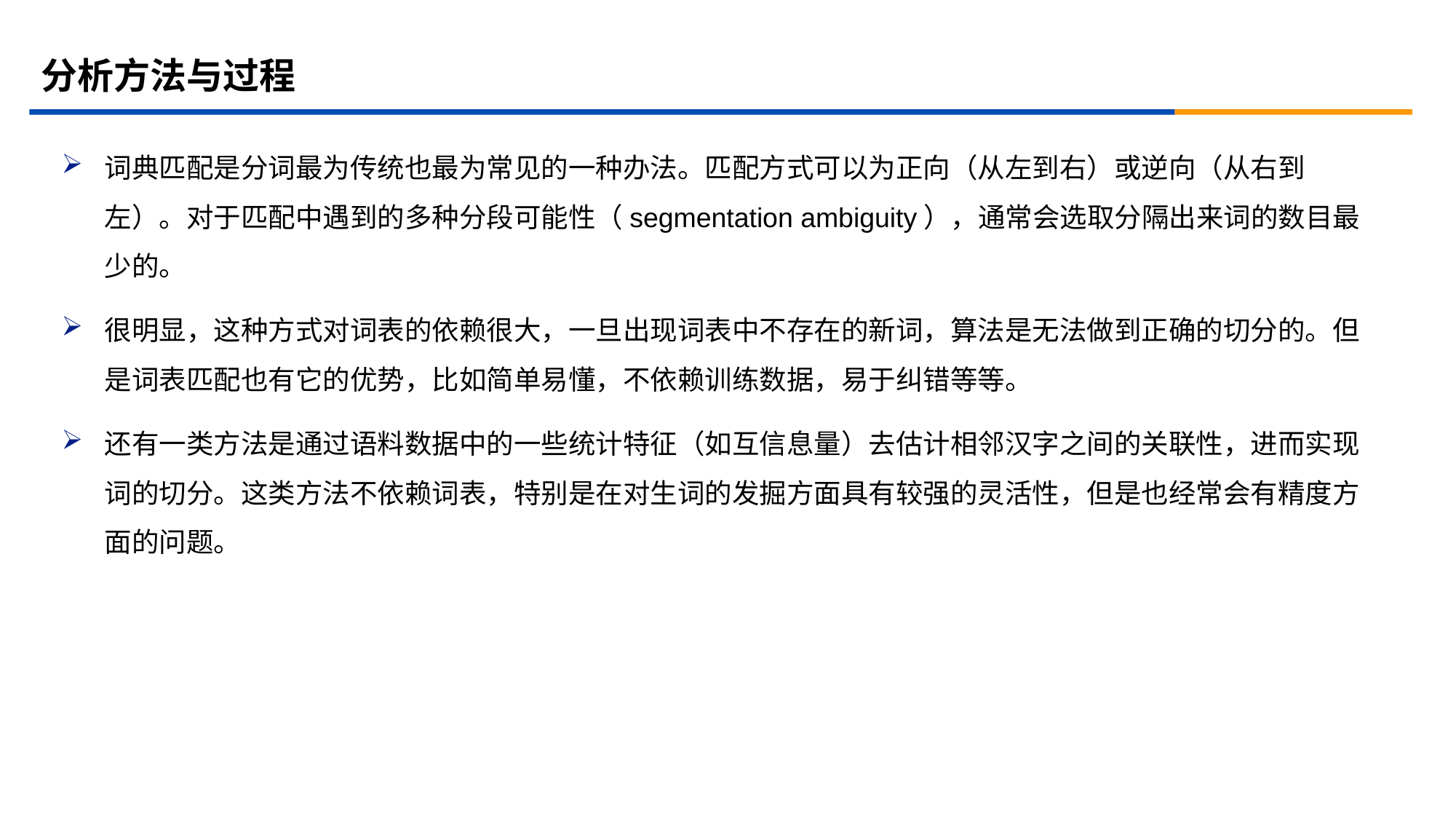

# 分析方法与过程
词典匹配是分词最为传统也最为常见的一种办法。匹配方式可以为正向（从左到右）或逆向（从右到左）。对于匹配中遇到的多种分段可能性（segmentation ambiguity），通常会选取分隔出来词的数目最少的。
很明显，这种方式对词表的依赖很大，一旦出现词表中不存在的新词，算法是无法做到正确的切分的。但是词表匹配也有它的优势，比如简单易懂，不依赖训练数据，易于纠错等等。
还有一类方法是通过语料数据中的一些统计特征（如互信息量）去估计相邻汉字之间的关联性，进而实现词的切分。这类方法不依赖词表，特别是在对生词的发掘方面具有较强的灵活性，但是也经常会有精度方面的问题。